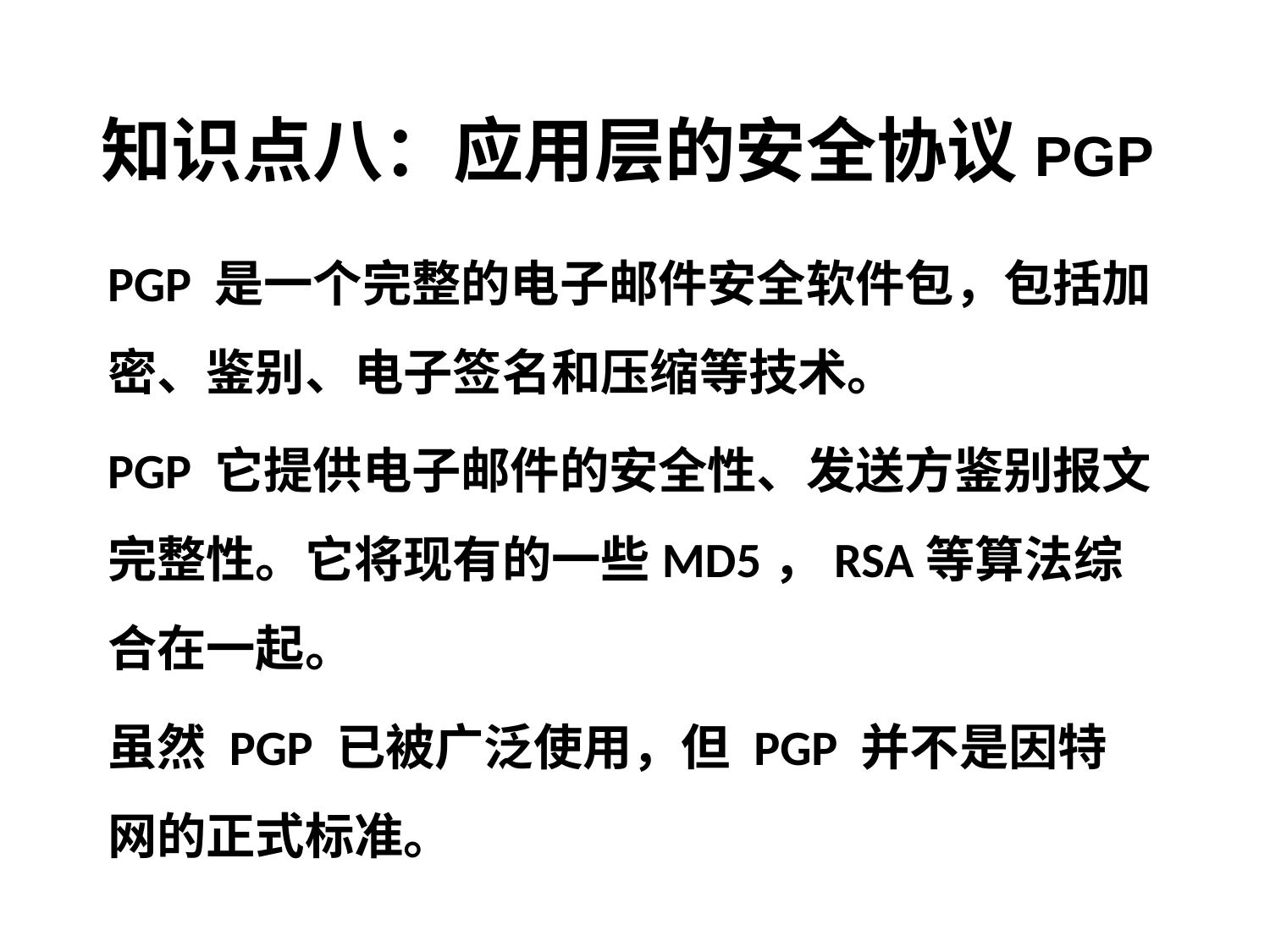

# 知识点八：应用层的安全协议PGP
PGP 是一个完整的电子邮件安全软件包，包括加密、鉴别、电子签名和压缩等技术。
PGP 它提供电子邮件的安全性、发送方鉴别报文完整性。它将现有的一些MD5，RSA等算法综合在一起。
虽然 PGP 已被广泛使用，但 PGP 并不是因特网的正式标准。